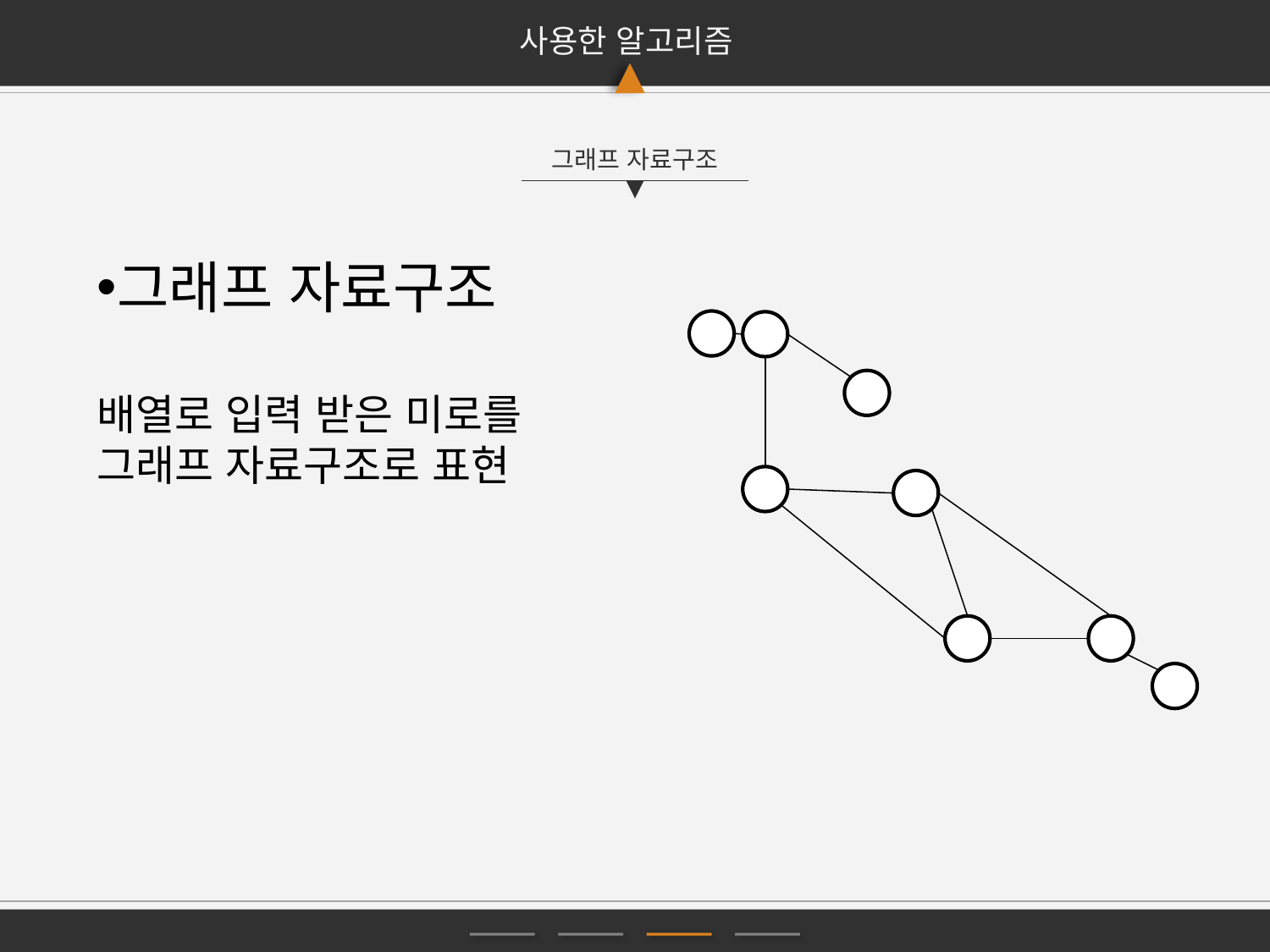

사용한 알고리즘

그래프 자료구조

그래프 자료구조

배열로 입력 받은 미로를
그래프 자료구조로 표현